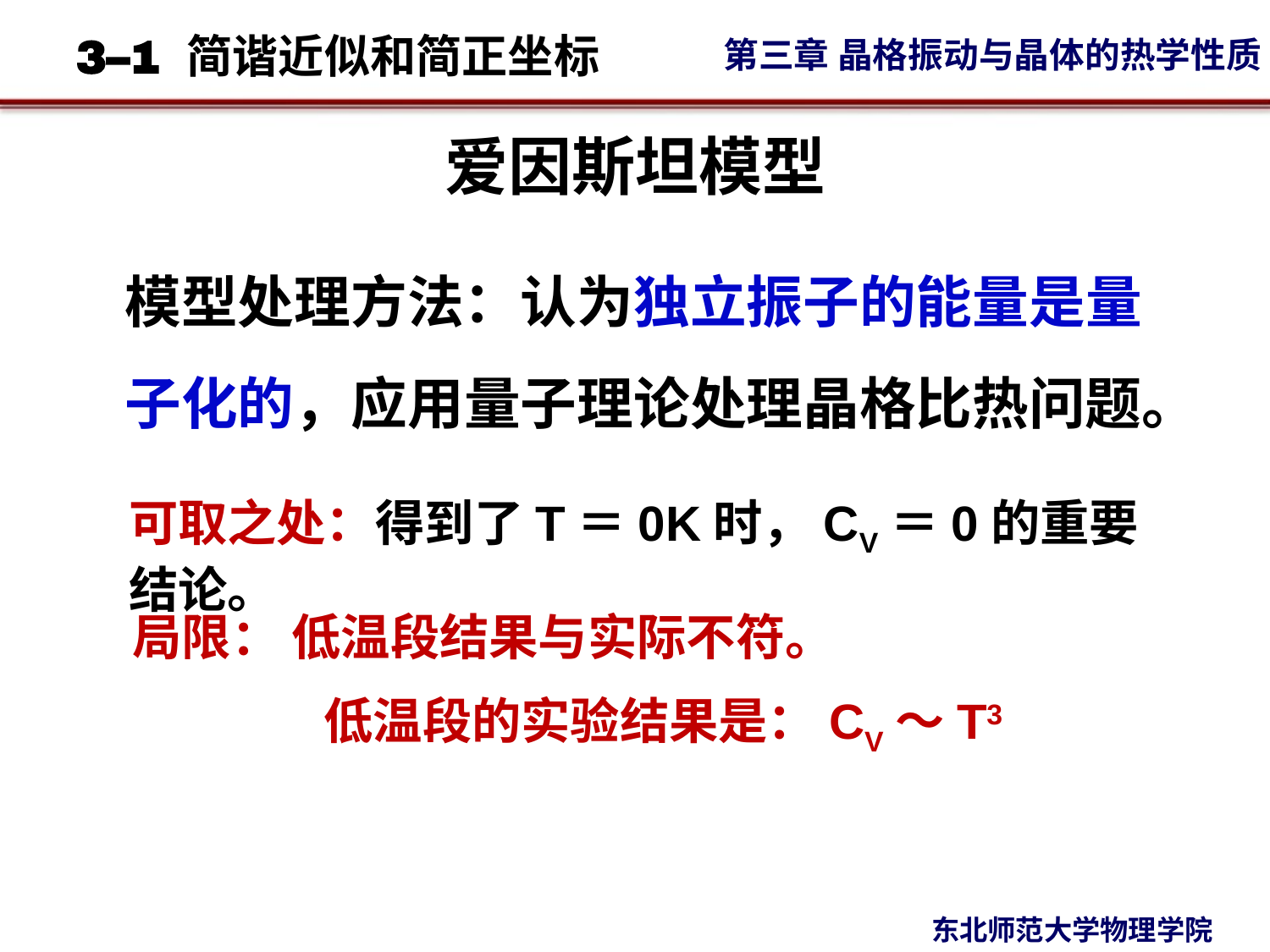

# 爱因斯坦模型
模型处理方法：认为独立振子的能量是量子化的，应用量子理论处理晶格比热问题。

可取之处：得到了T＝0K时，CV＝0的重要结论。
局限： 低温段结果与实际不符。
                低温段的实验结果是：CV～T3